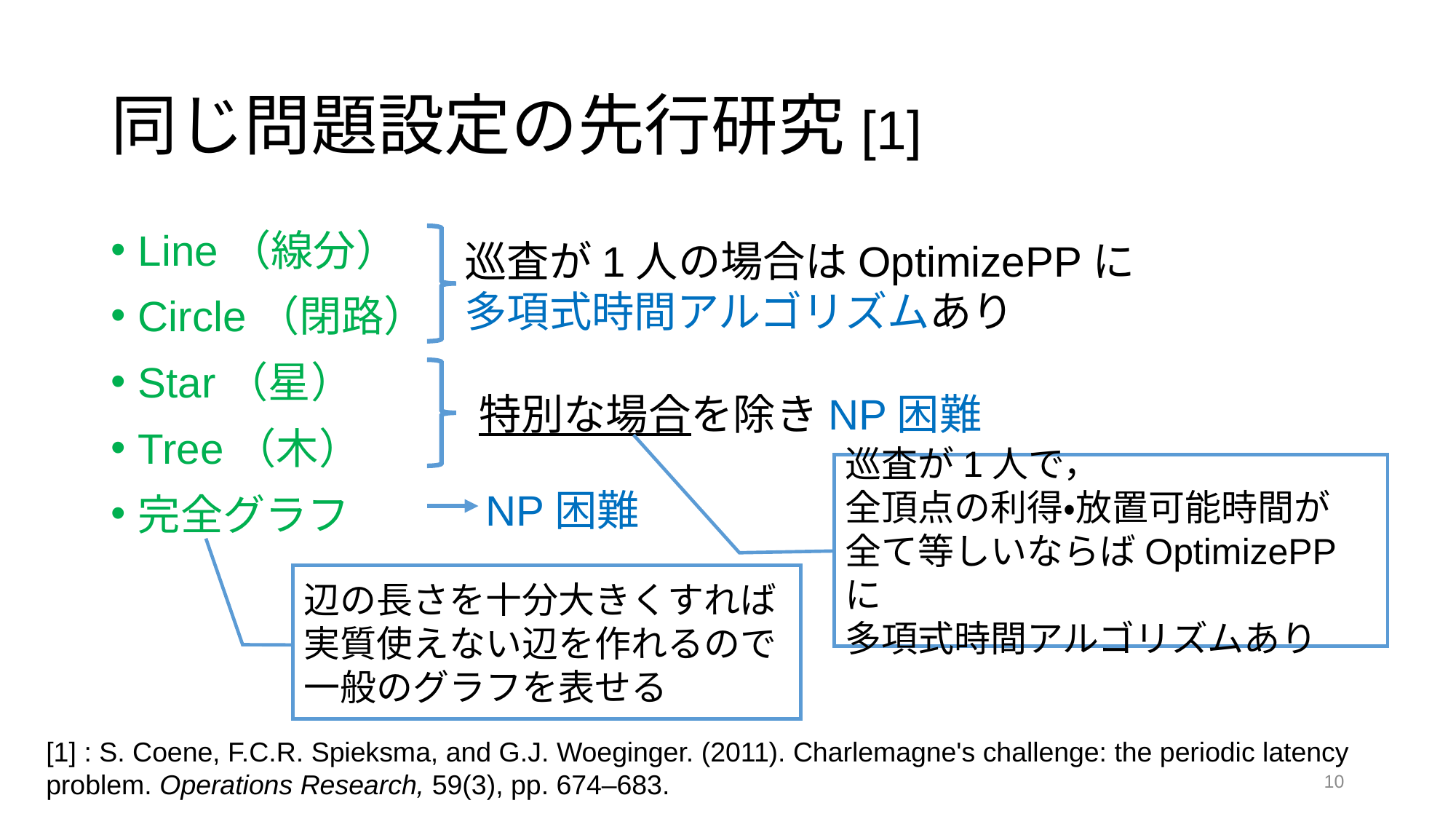

# 同じ問題設定の先行研究[1]
Line（線分）
Circle（閉路）
Star（星）
Tree（木）
完全グラフ

巡査が1人の場合はOptimizePPに
多項式時間アルゴリズムあり

特別な場合を除きNP困難
巡査が1人で，
全頂点の利得・放置可能時間が
全て等しいならばOptimizePPに
多項式時間アルゴリズムあり
NP困難
辺の長さを十分大きくすれば
実質使えない辺を作れるので
一般のグラフを表せる
[1] : S. Coene, F.C.R. Spieksma, and G.J. Woeginger. (2011). Charlemagne's challenge: the periodic latency problem. Operations Research, 59(3), pp. 674–683.
10